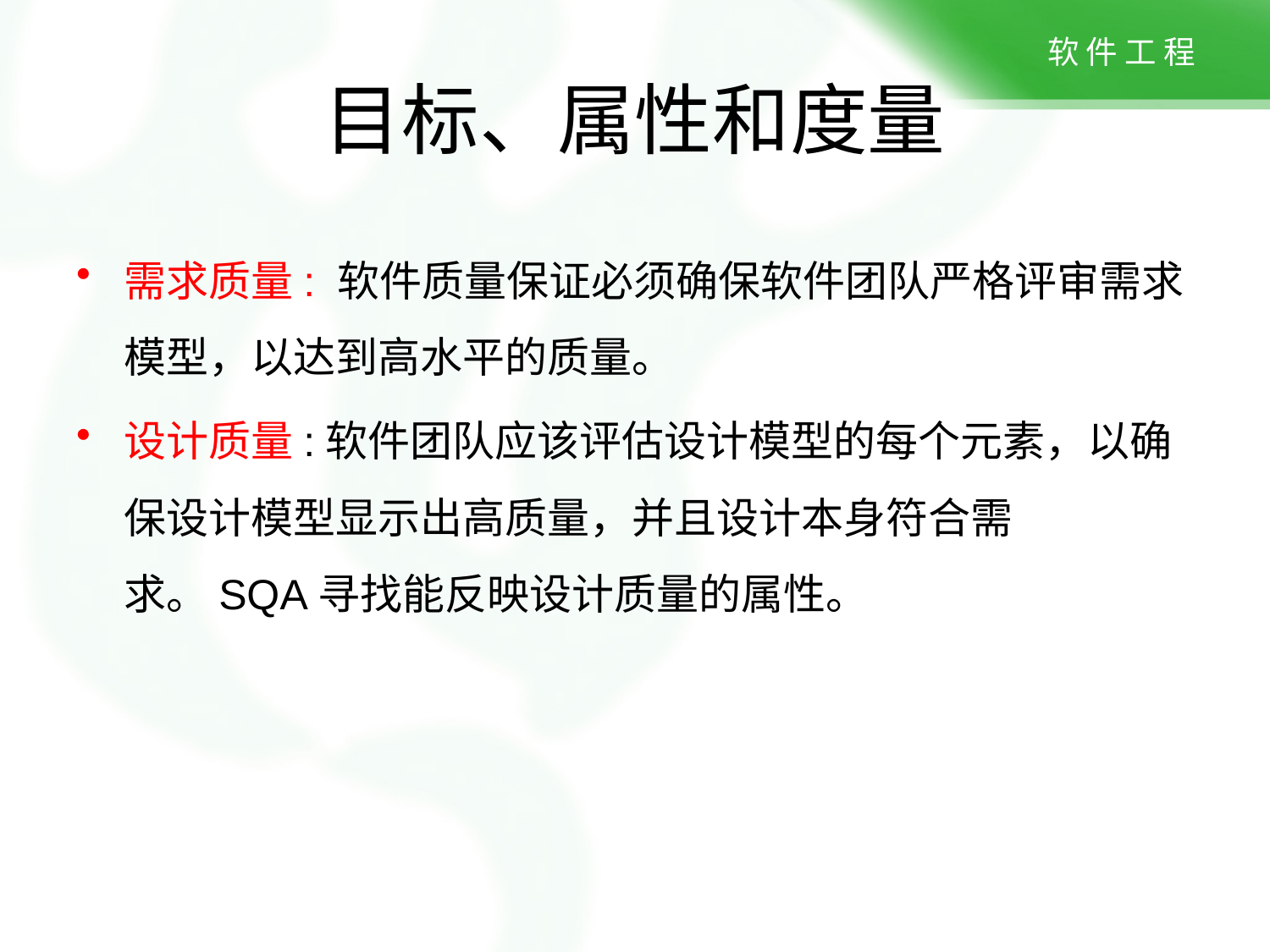

# 目标、属性和度量
需求质量: 软件质量保证必须确保软件团队严格评审需求模型，以达到高水平的质量。
设计质量:软件团队应该评估设计模型的每个元素，以确保设计模型显示出高质量，并且设计本身符合需求。SQA寻找能反映设计质量的属性。